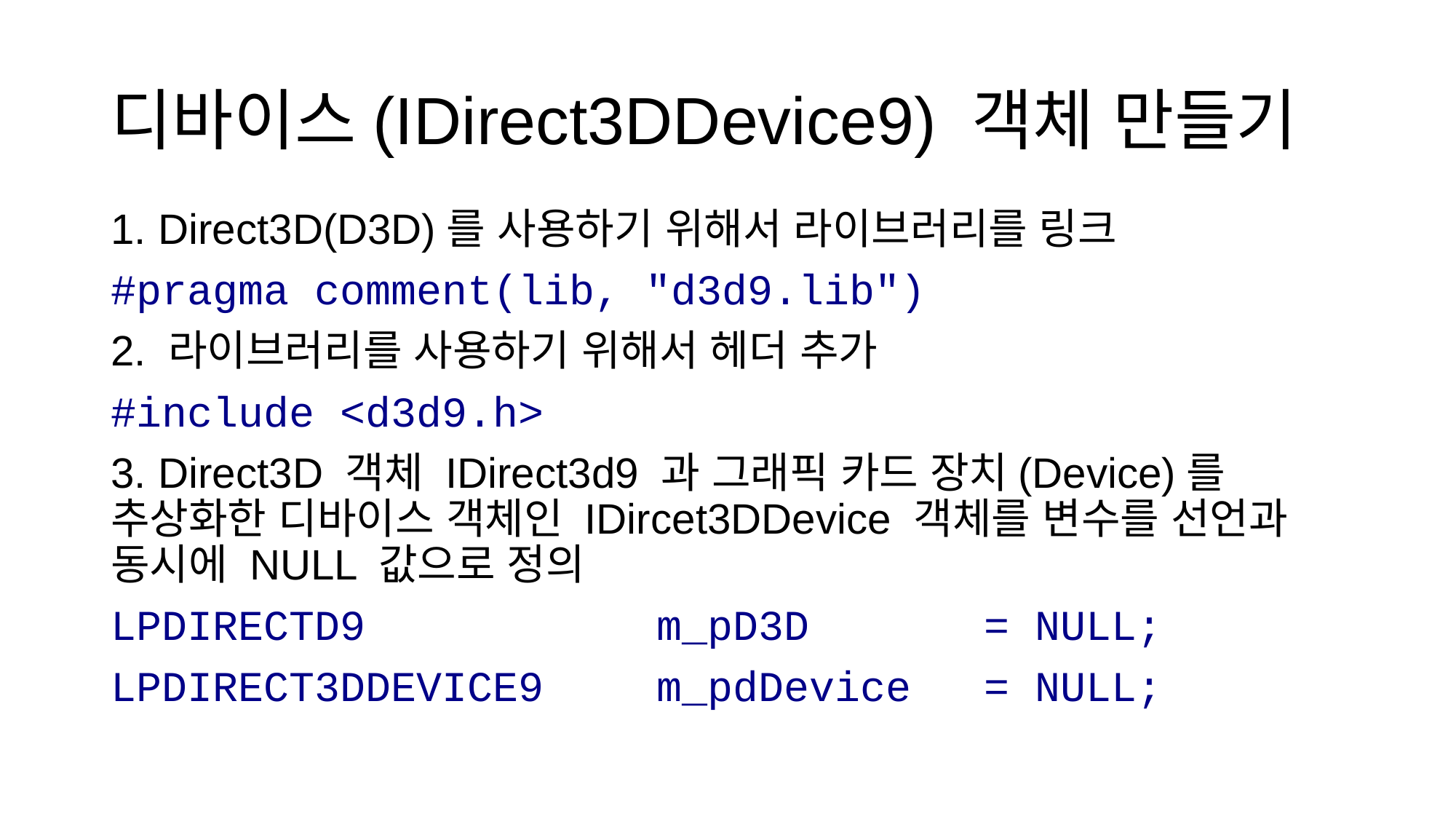

# 디바이스(IDirect3DDevice9) 객체 만들기
1. Direct3D(D3D)를 사용하기 위해서 라이브러리를 링크
#pragma comment(lib, "d3d9.lib")
2. 라이브러리를 사용하기 위해서 헤더 추가
#include <d3d9.h>
3. Direct3D 객체 IDirect3d9 과 그래픽 카드 장치(Device)를 추상화한 디바이스 객체인 IDircet3DDevice 객체를 변수를 선언과 동시에 NULL 값으로 정의
LPDIRECTD9			m_pD3D		= NULL;
LPDIRECT3DDEVICE9		m_pdDevice	= NULL;